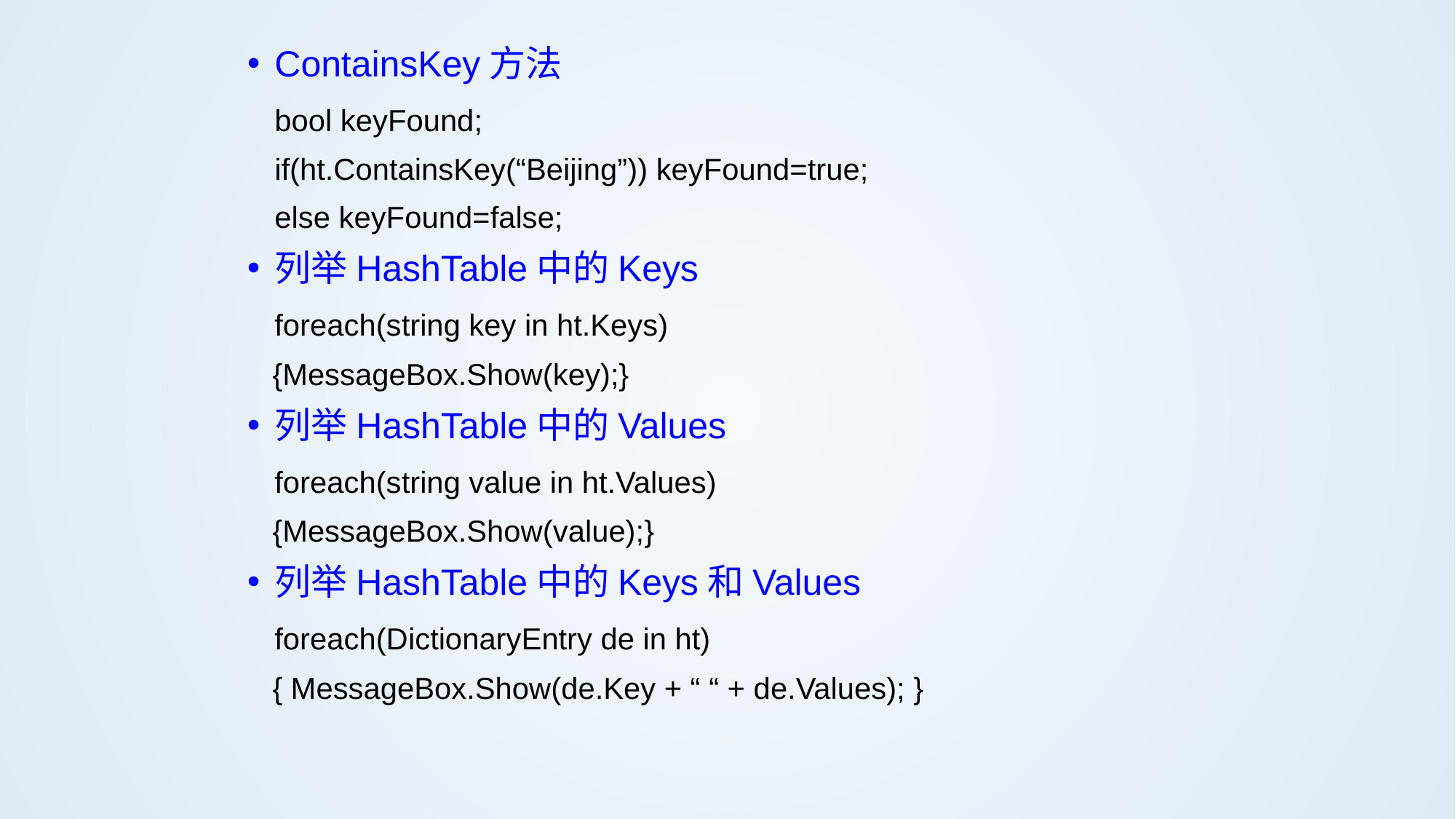

ContainsKey方法
	bool keyFound;
	if(ht.ContainsKey(“Beijing”)) keyFound=true;
	else keyFound=false;
列举HashTable中的Keys
	foreach(string key in ht.Keys)
   {MessageBox.Show(key);}
列举HashTable中的Values
	foreach(string value in ht.Values)
   {MessageBox.Show(value);}
列举HashTable中的Keys和Values
	foreach(DictionaryEntry de in ht)
   { MessageBox.Show(de.Key + “ “ + de.Values); }